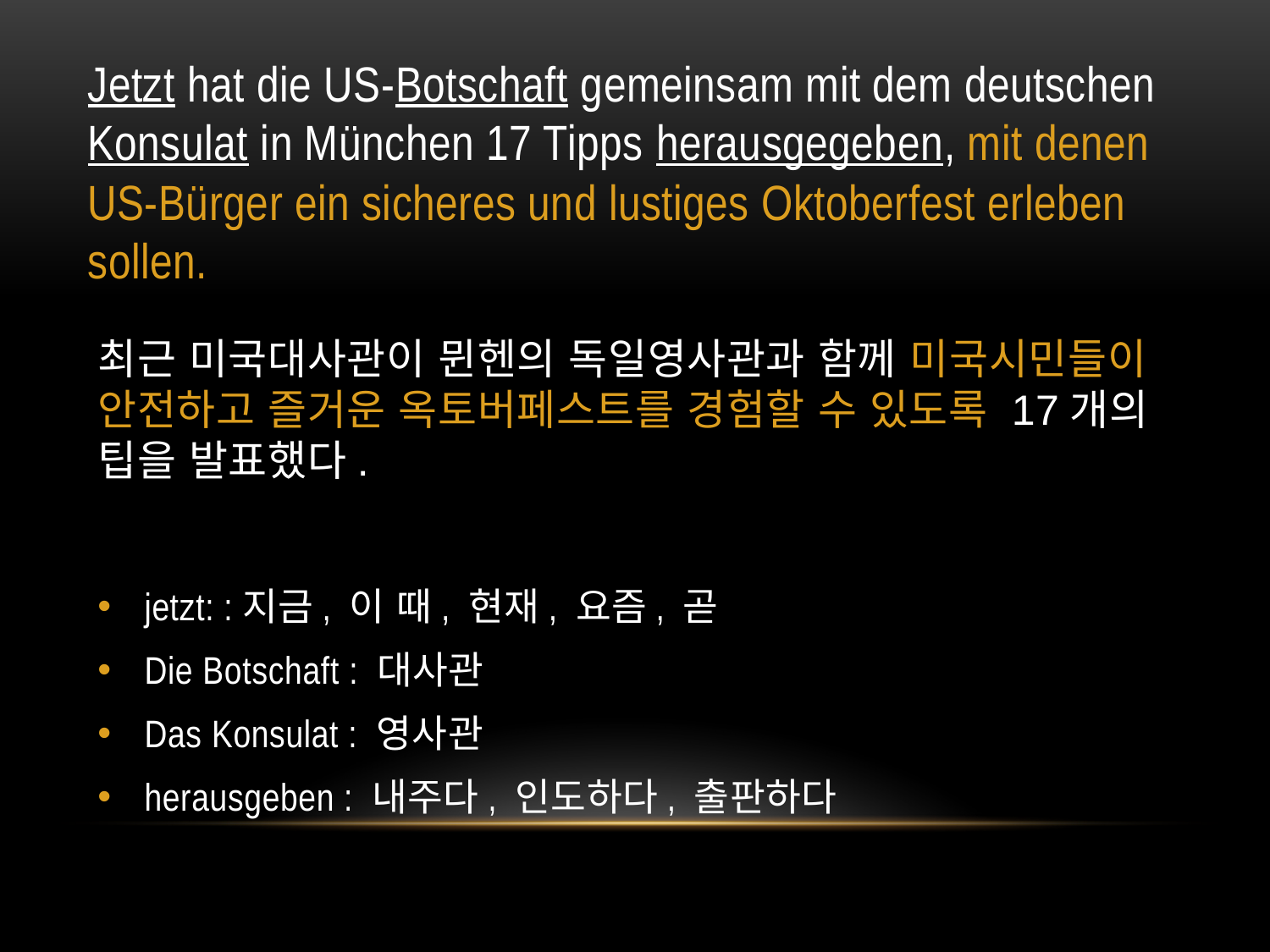

Jetzt hat die US-Botschaft gemeinsam mit dem deutschen Konsulat in München 17 Tipps herausgegeben, mit denen US-Bürger ein sicheres und lustiges Oktoberfest erleben sollen.
최근 미국대사관이 뮌헨의 독일영사관과 함께 미국시민들이 안전하고 즐거운 옥토버페스트를 경험할 수 있도록 17개의 팁을 발표했다.
jetzt: :지금, 이 때, 현재, 요즘, 곧
Die Botschaft : 대사관
Das Konsulat : 영사관
herausgeben : 내주다, 인도하다, 출판하다